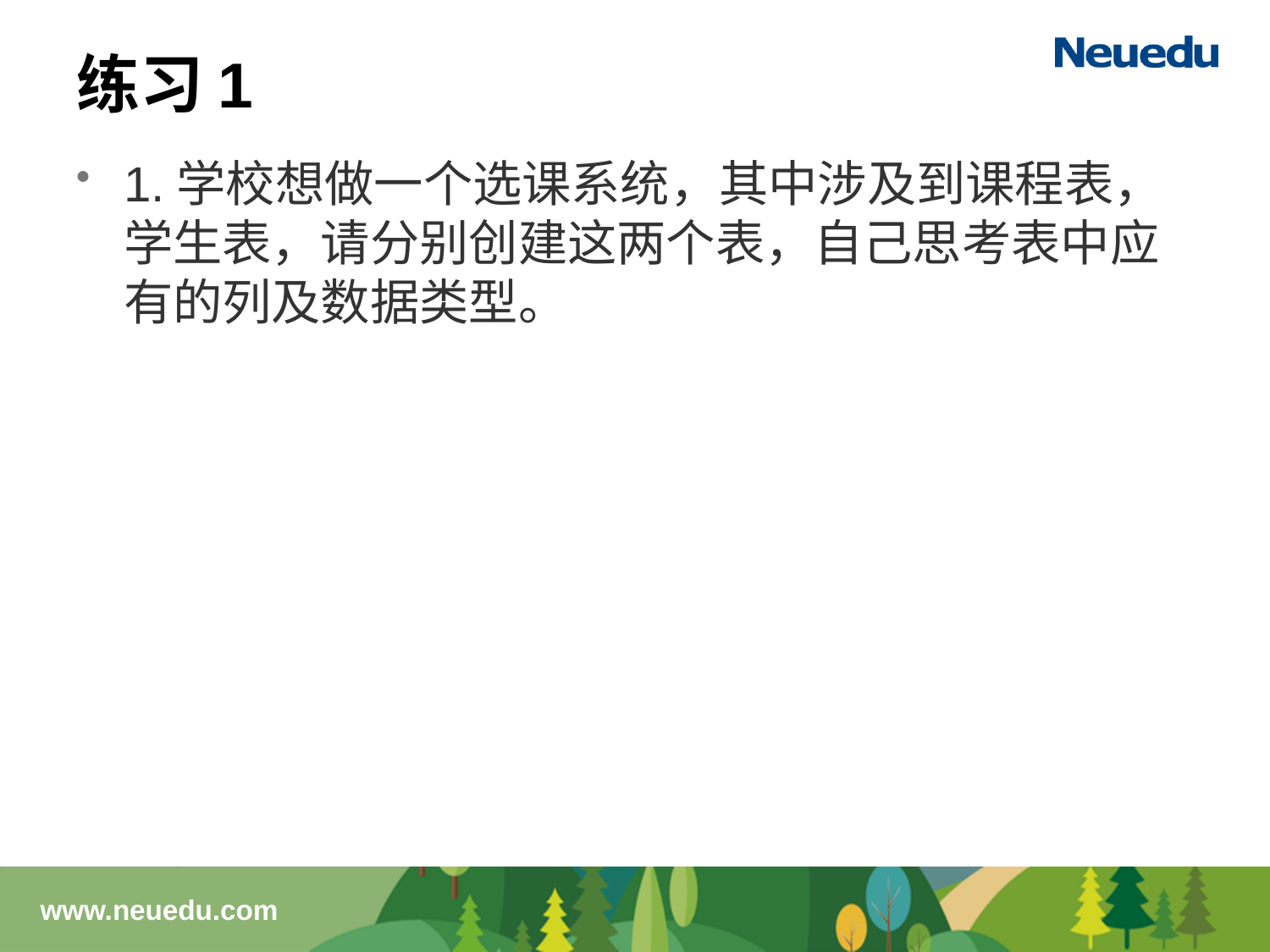

# 练习1
1.学校想做一个选课系统，其中涉及到课程表，学生表，请分别创建这两个表，自己思考表中应有的列及数据类型。